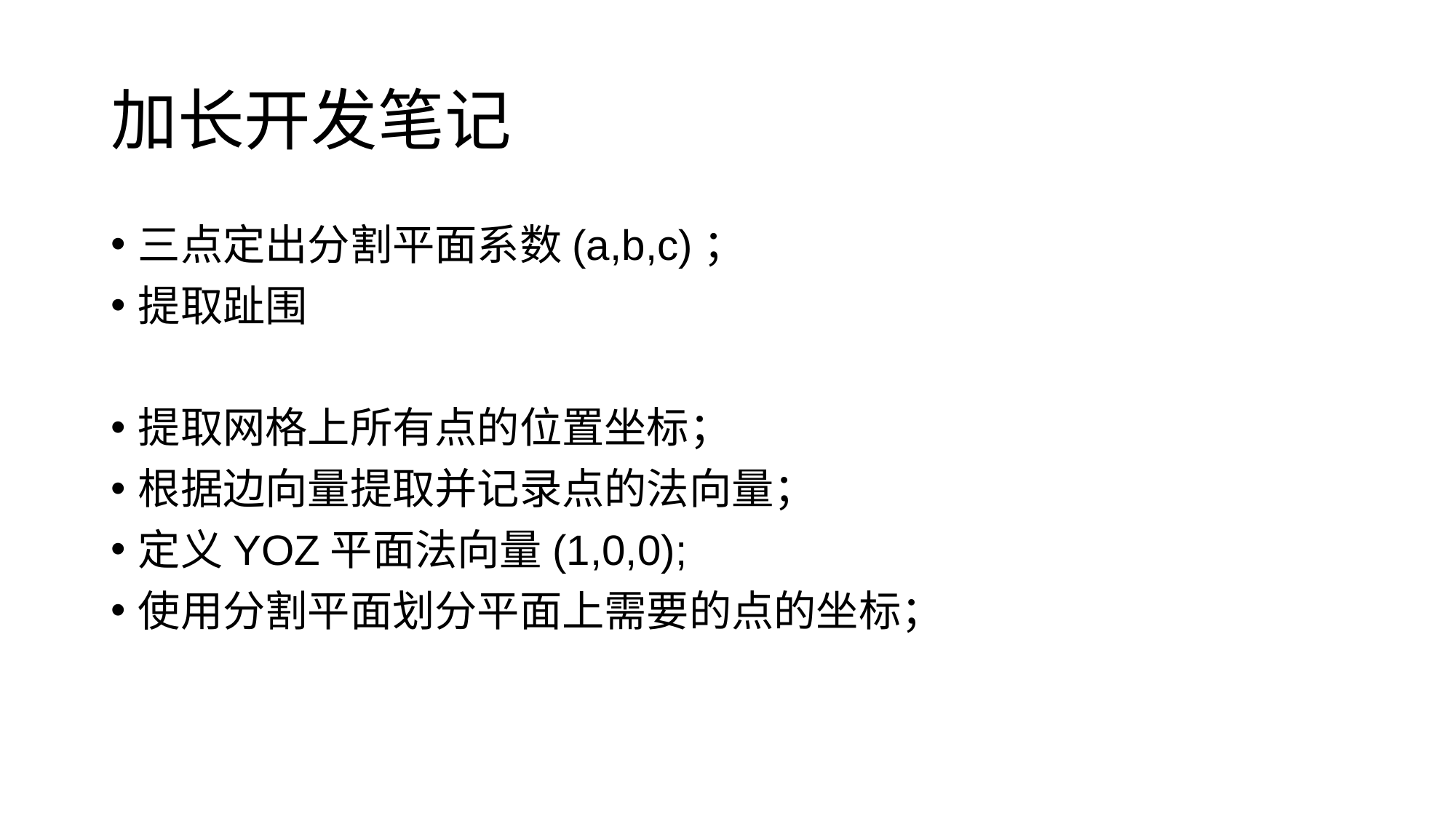

# 加长开发笔记
三点定出分割平面系数(a,b,c)；
提取趾围

提取网格上所有点的位置坐标；
根据边向量提取并记录点的法向量；
定义YOZ平面法向量(1,0,0);
使用分割平面划分平面上需要的点的坐标；